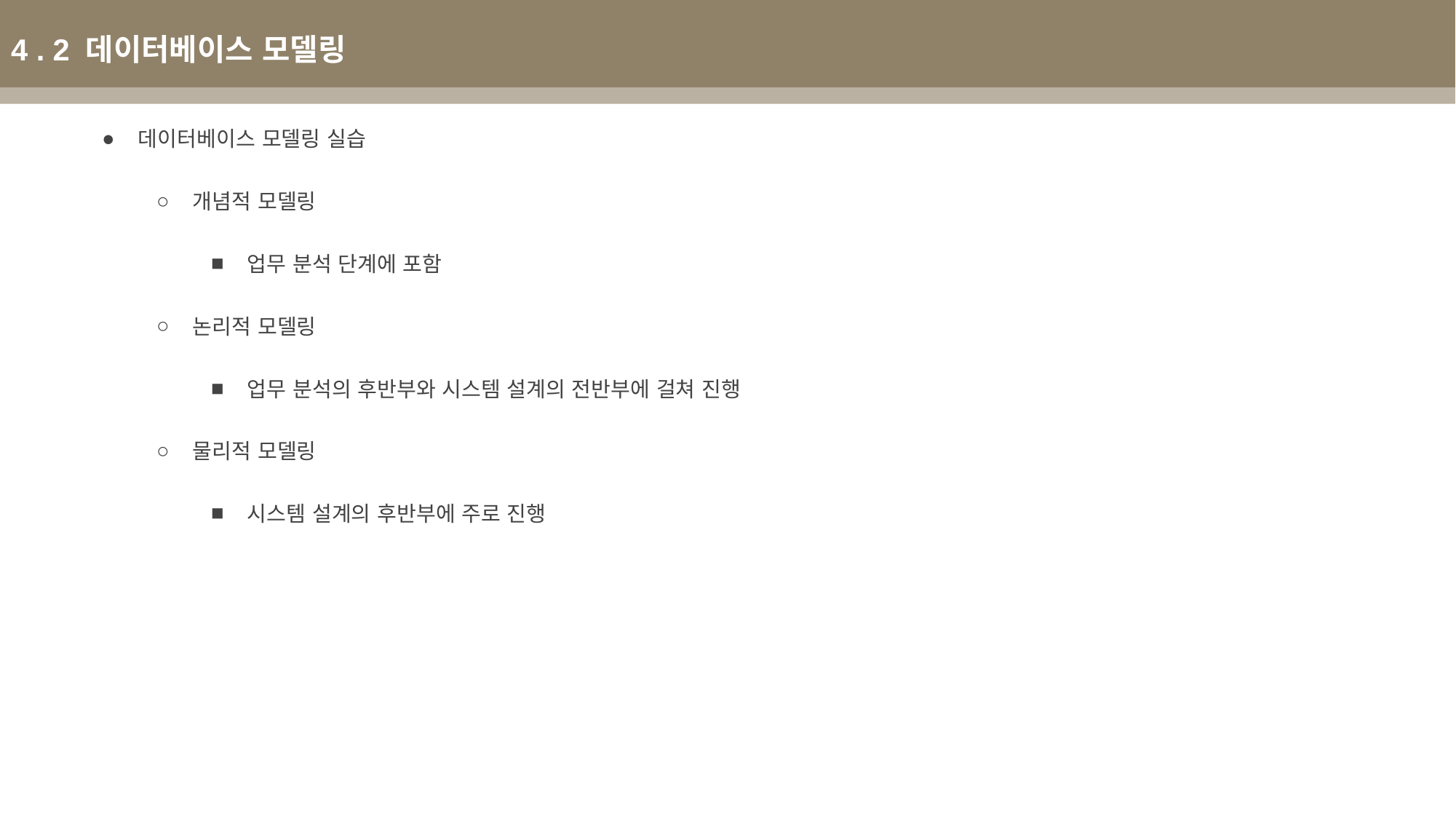

4 . 2 데이터베이스 모델링
데이터베이스 모델링 실습
개념적 모델링
업무 분석 단계에 포함
논리적 모델링
업무 분석의 후반부와 시스템 설계의 전반부에 걸쳐 진행
물리적 모델링
시스템 설계의 후반부에 주로 진행